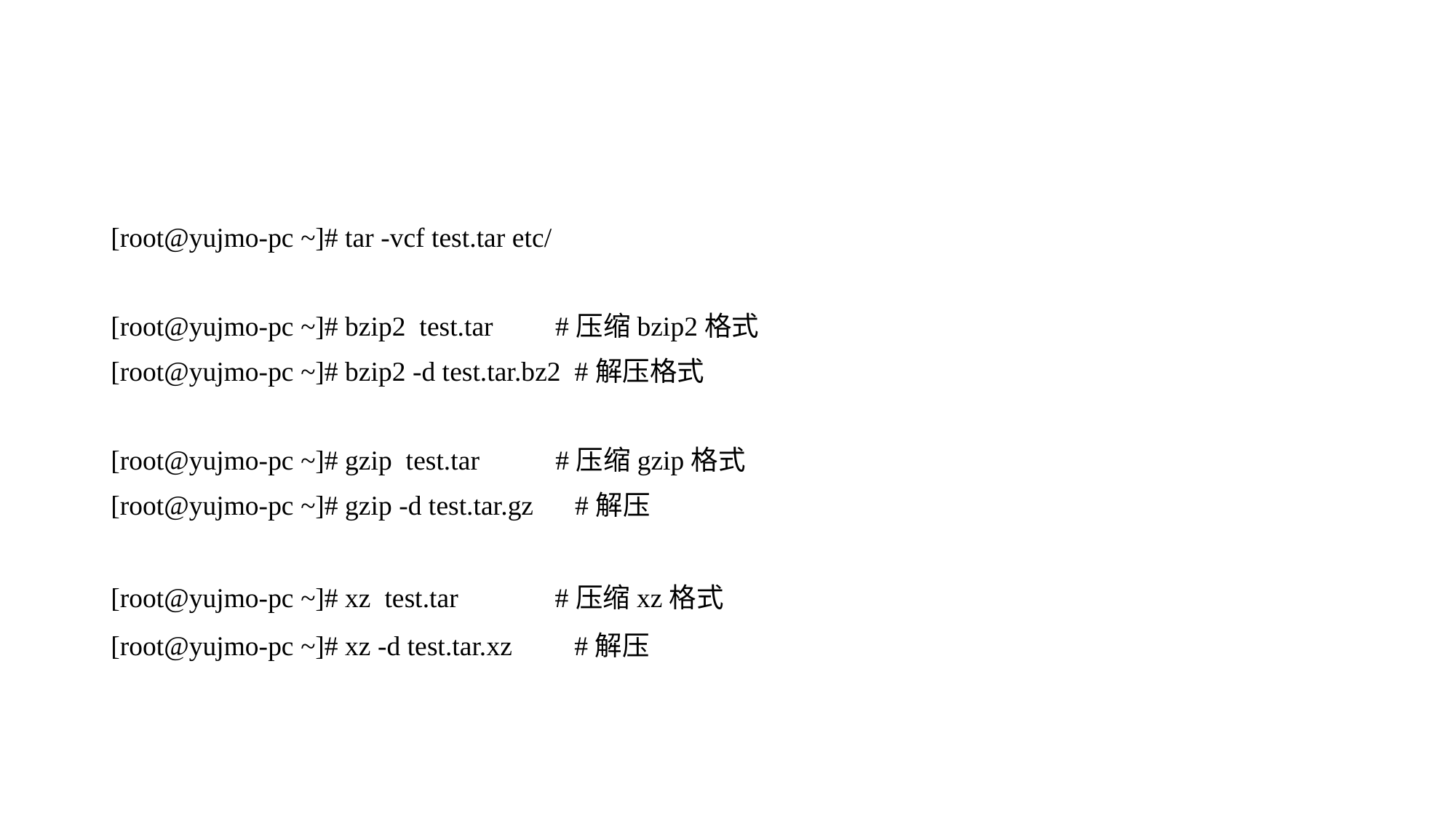

#
[root@yujmo-pc ~]# tar -vcf test.tar etc/

[root@yujmo-pc ~]# bzip2  test.tar         #压缩bzip2格式
[root@yujmo-pc ~]# bzip2 -d test.tar.bz2  #解压格式

[root@yujmo-pc ~]# gzip  test.tar           #压缩gzip格式
[root@yujmo-pc ~]# gzip -d test.tar.gz      #解压

[root@yujmo-pc ~]# xz  test.tar              #压缩xz格式
[root@yujmo-pc ~]# xz -d test.tar.xz         #解压